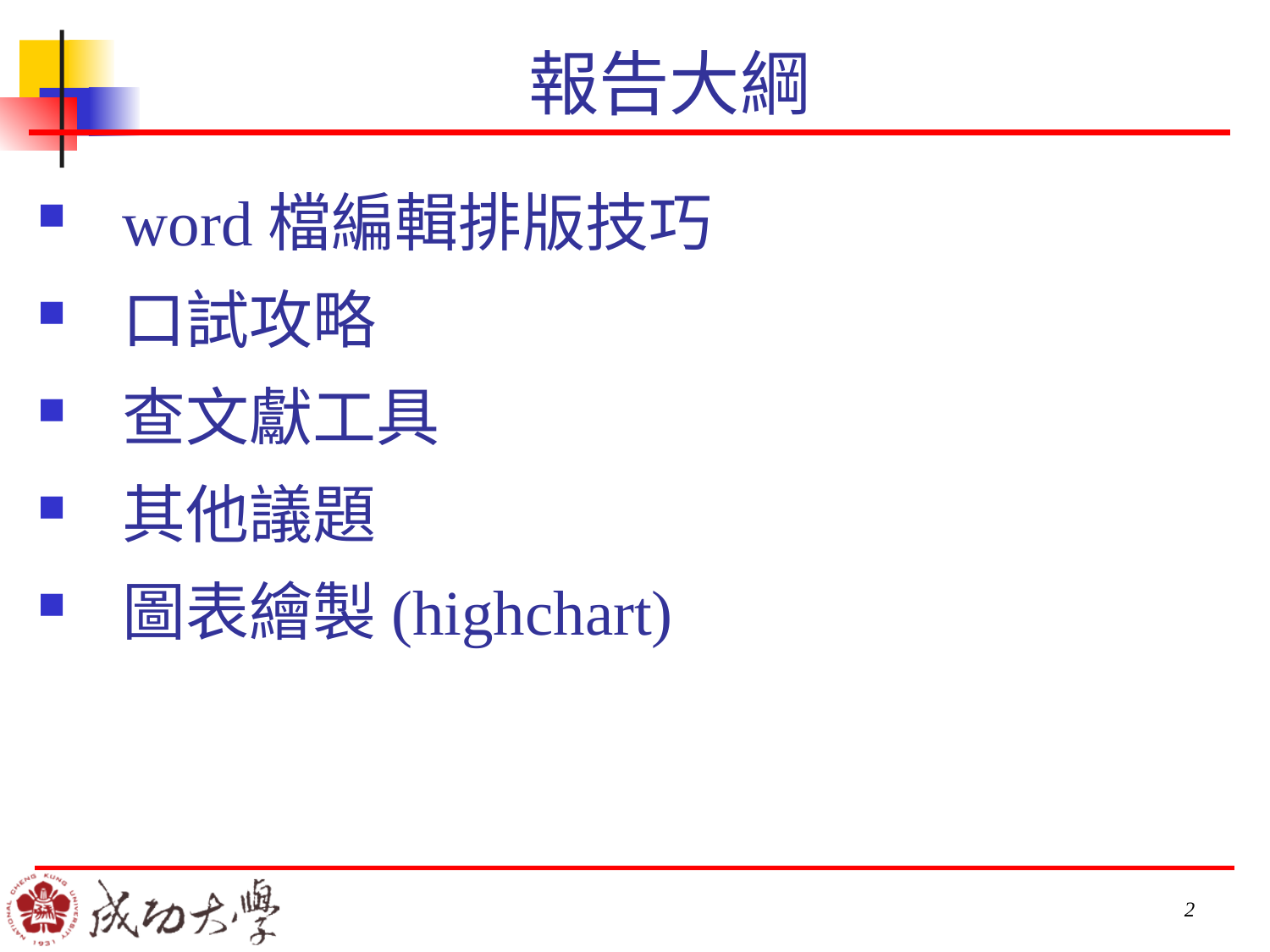

# 報告大綱
word檔編輯排版技巧
口試攻略
查文獻工具
其他議題
圖表繪製(highchart)